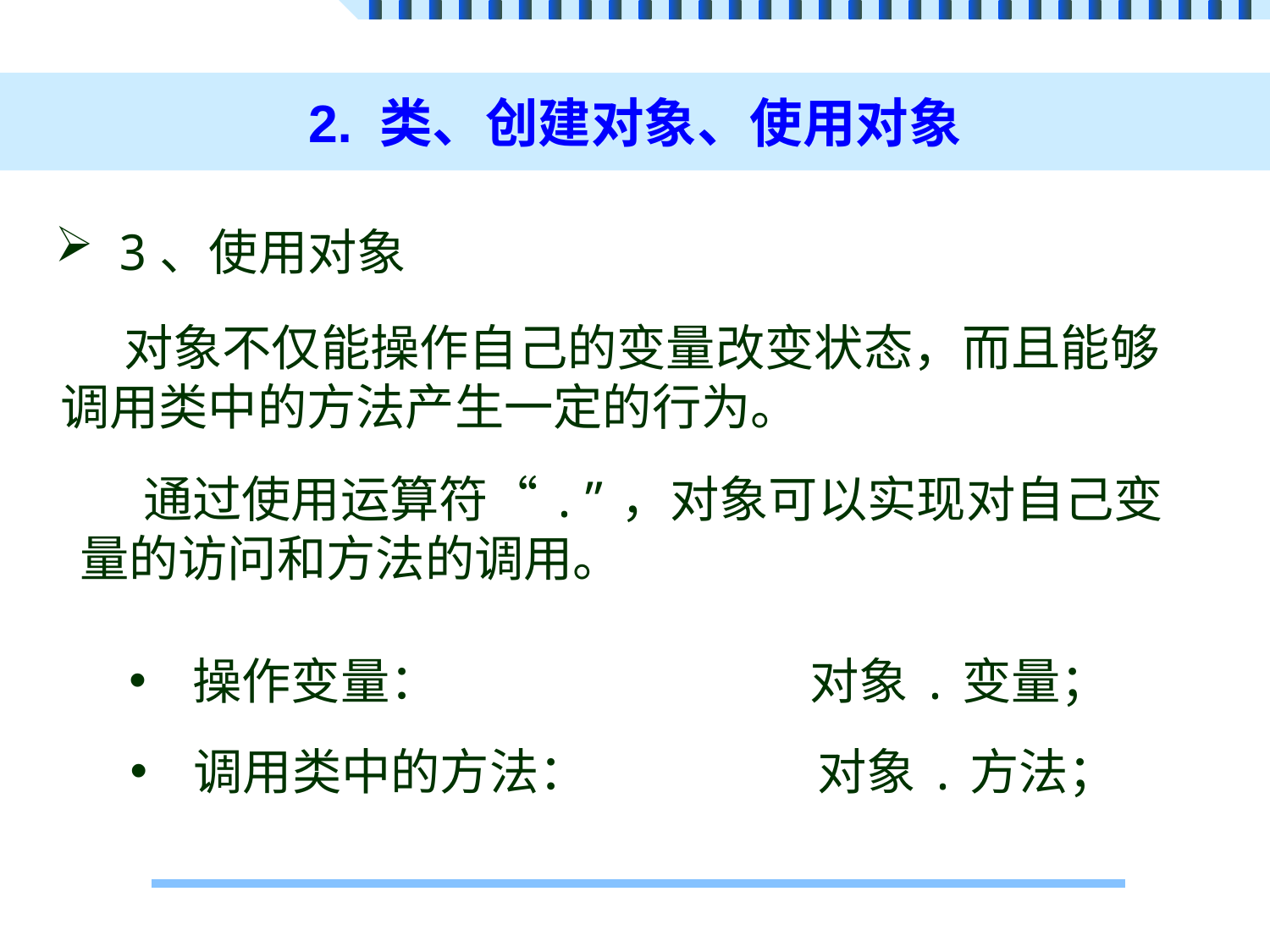

# 2. 类、创建对象、使用对象
3、使用对象
对象不仅能操作自己的变量改变状态，而且能够调用类中的方法产生一定的行为。
通过使用运算符“.”，对象可以实现对自己变量的访问和方法的调用。
对象.变量；
操作变量：
对象.方法；
调用类中的方法：